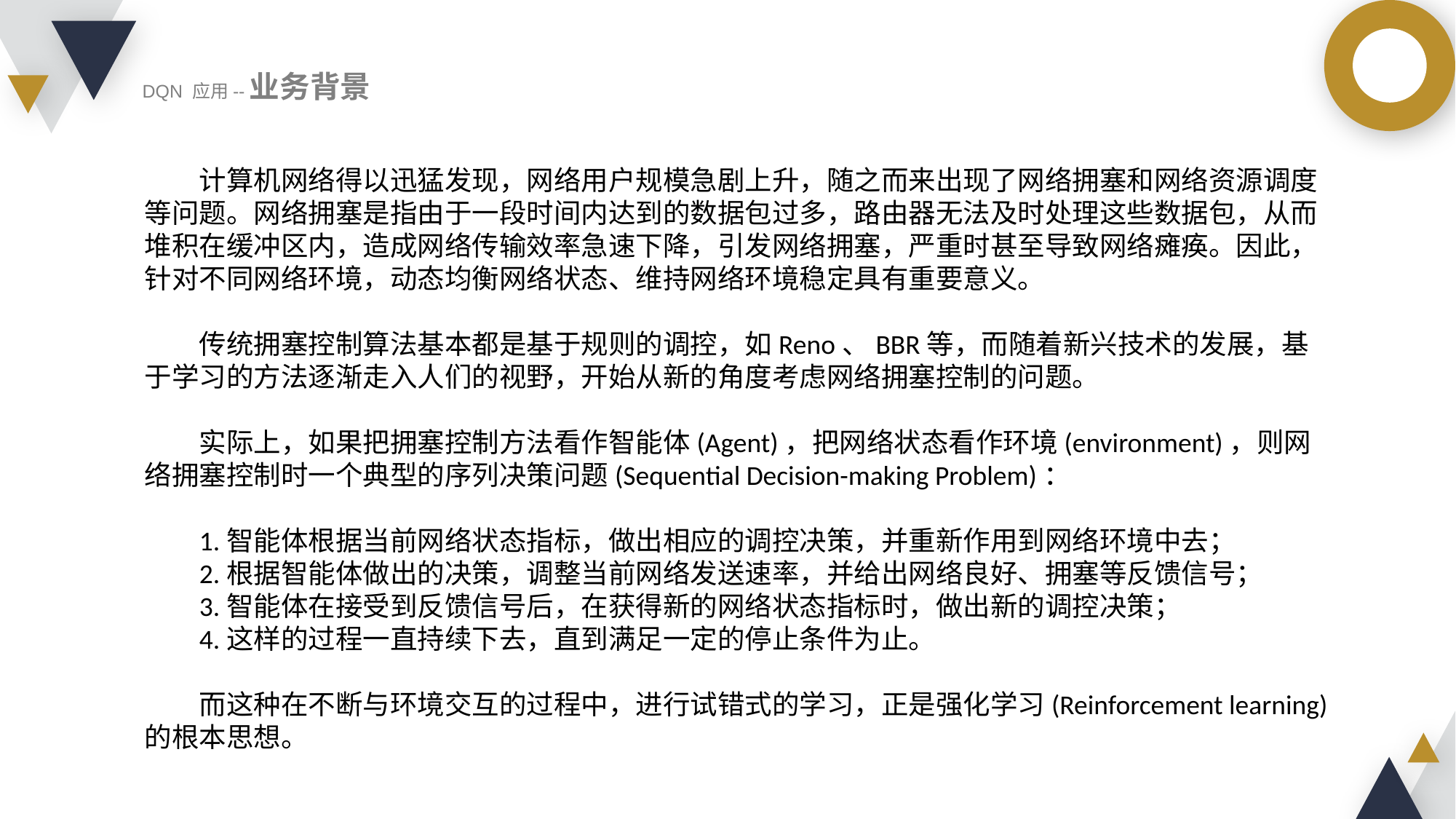

DQN 应用--业务背景
计算机网络得以迅猛发现，网络用户规模急剧上升，随之而来出现了网络拥塞和网络资源调度等问题。网络拥塞是指由于一段时间内达到的数据包过多，路由器无法及时处理这些数据包，从而堆积在缓冲区内，造成网络传输效率急速下降，引发网络拥塞，严重时甚至导致网络瘫痪。因此，针对不同网络环境，动态均衡网络状态、维持网络环境稳定具有重要意义。

传统拥塞控制算法基本都是基于规则的调控，如Reno、BBR等，而随着新兴技术的发展，基于学习的方法逐渐走入人们的视野，开始从新的角度考虑网络拥塞控制的问题。

实际上，如果把拥塞控制方法看作智能体(Agent)，把网络状态看作环境(environment)，则网络拥塞控制时一个典型的序列决策问题(Sequential Decision-making Problem)：

1.智能体根据当前网络状态指标，做出相应的调控决策，并重新作用到网络环境中去；
2.根据智能体做出的决策，调整当前网络发送速率，并给出网络良好、拥塞等反馈信号；
3.智能体在接受到反馈信号后，在获得新的网络状态指标时，做出新的调控决策；
4.这样的过程一直持续下去，直到满足一定的停止条件为止。

而这种在不断与环境交互的过程中，进行试错式的学习，正是强化学习(Reinforcement learning)的根本思想。